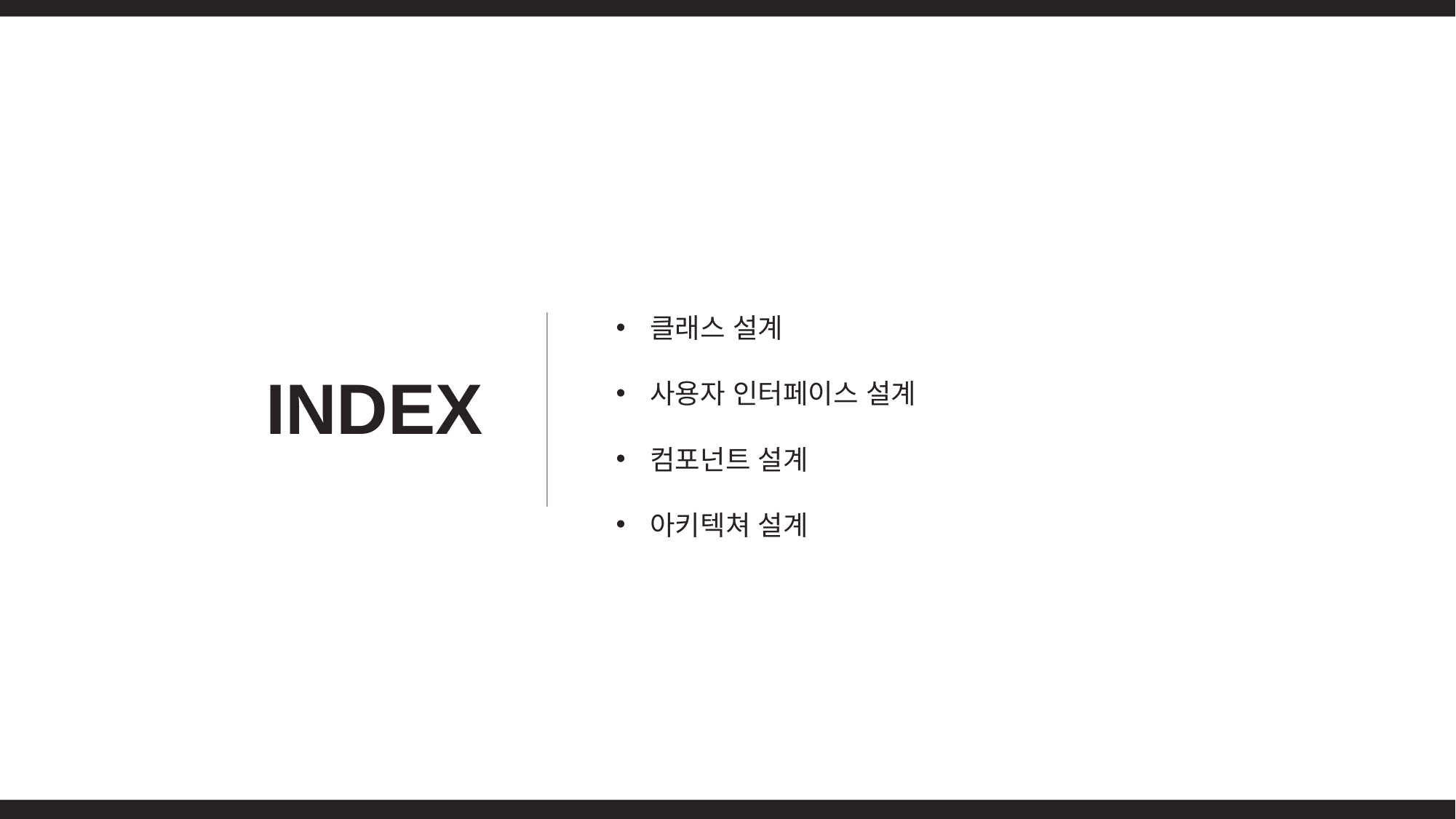

클래스 설계
사용자 인터페이스 설계
컴포넌트 설계
아키텍쳐 설계
INDEX